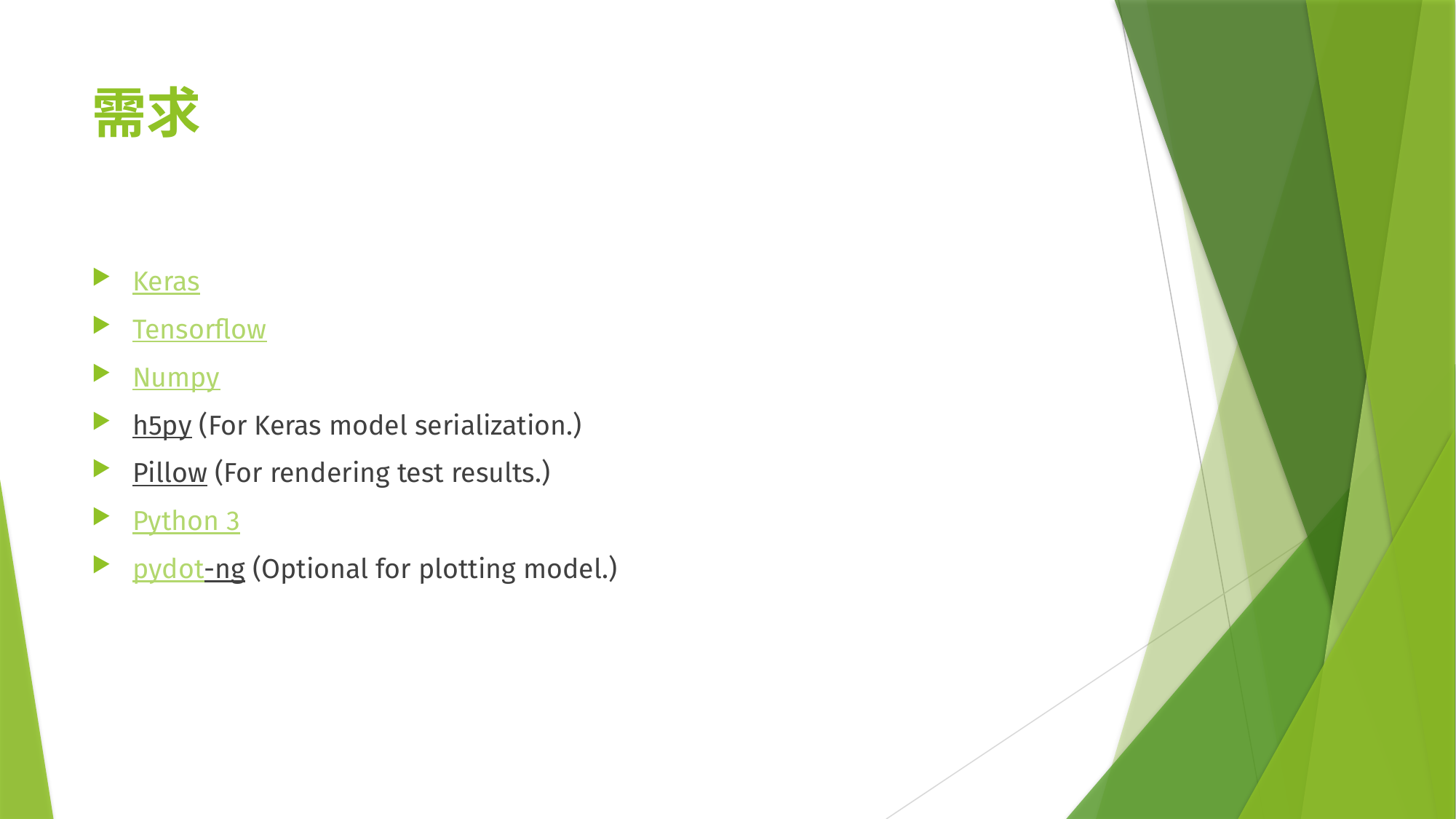

# 需求
Keras
Tensorflow
Numpy
h5py (For Keras model serialization.)
Pillow (For rendering test results.)
Python 3
pydot-ng (Optional for plotting model.)